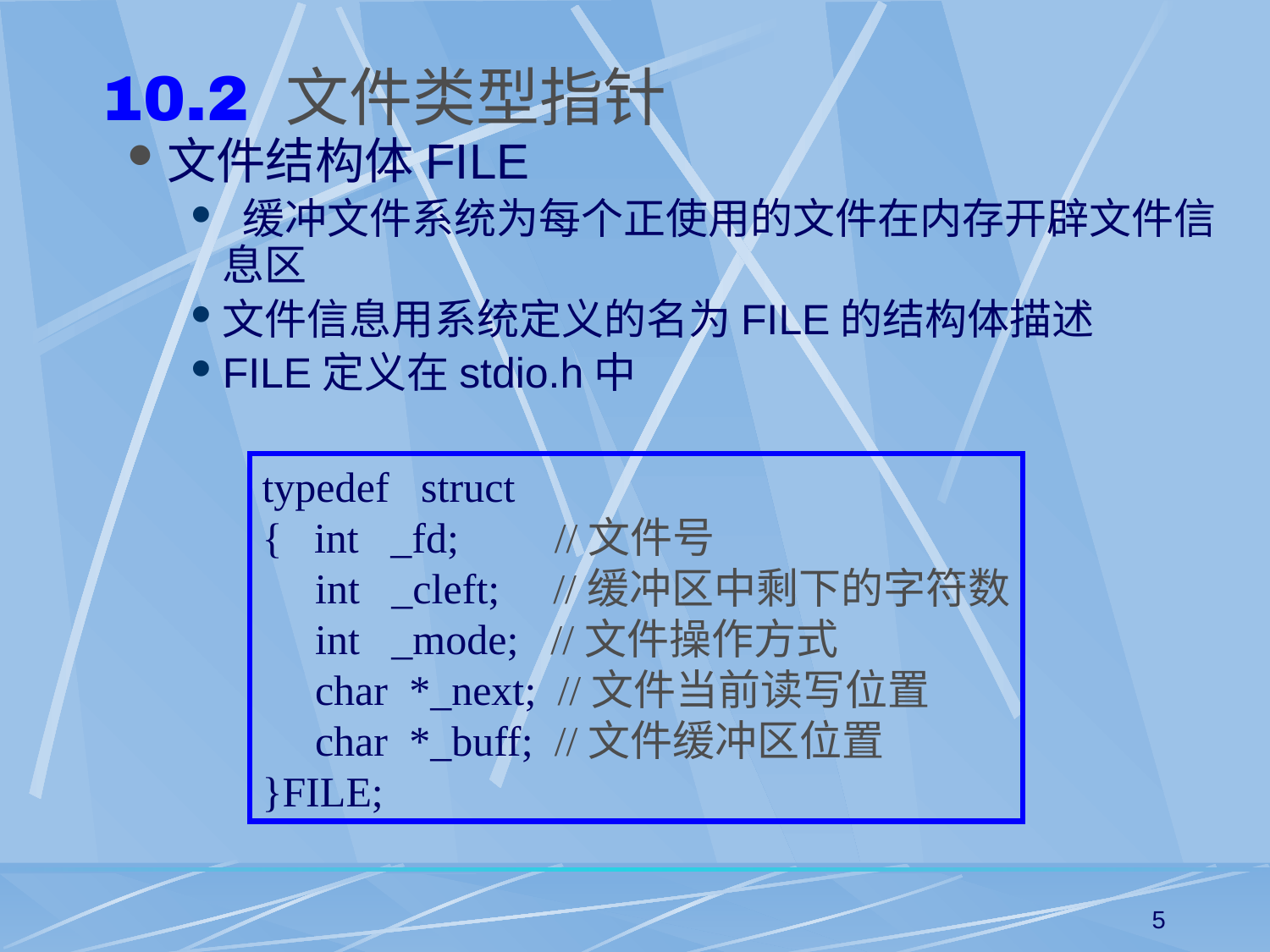

# 10.2 文件类型指针

文件结构体FILE
 缓冲文件系统为每个正使用的文件在内存开辟文件信息区
文件信息用系统定义的名为FILE的结构体描述
FILE定义在stdio.h中
typedef   struct
{   int   _fd;         //文件号
     int   _cleft;     //缓冲区中剩下的字符数
     int   _mode;   //文件操作方式
     char  *_next;  //文件当前读写位置
     char  *_buff;  //文件缓冲区位置
}FILE;
5